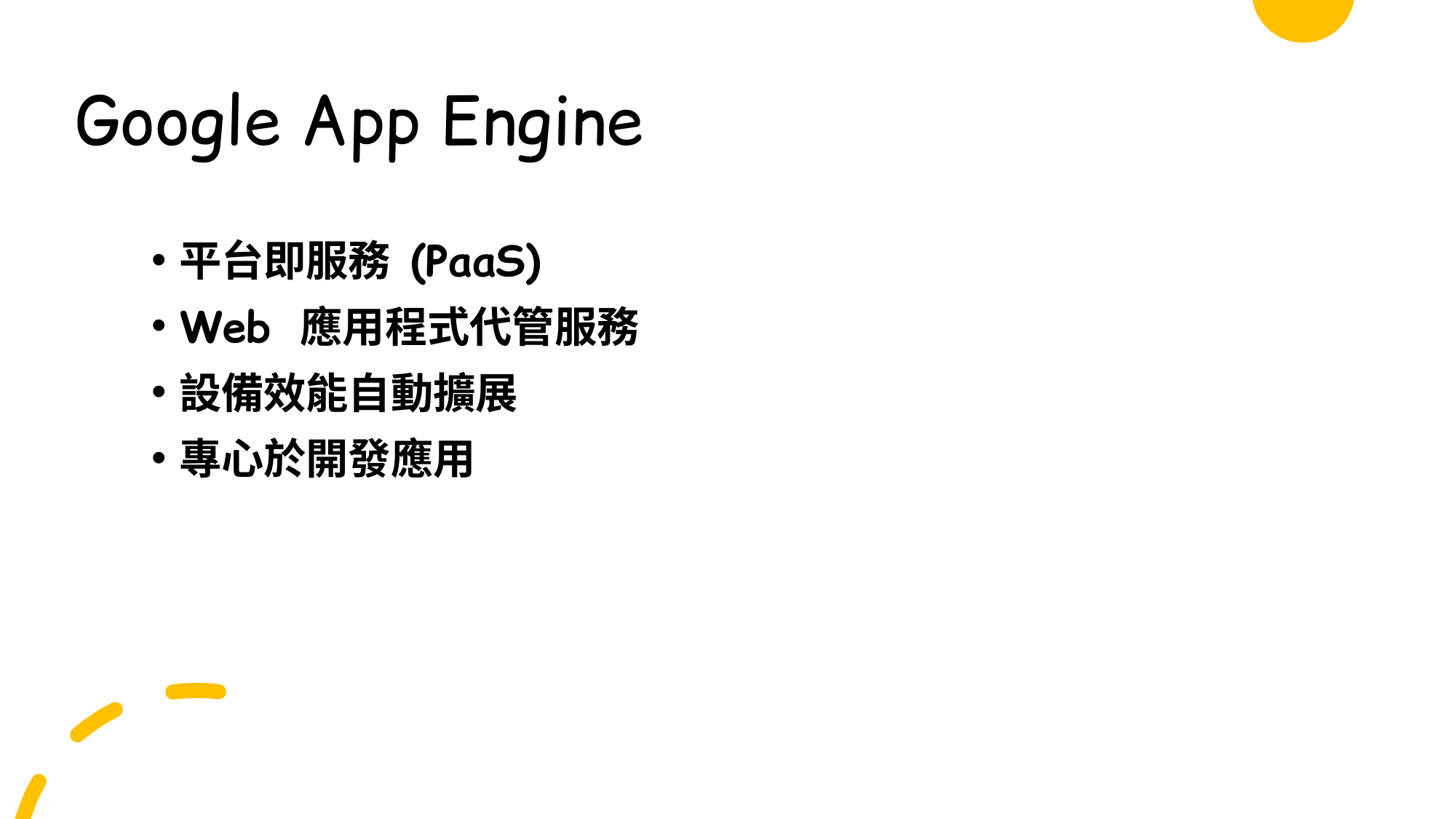

# Google App Engine
平台即服務 (PaaS)
Web 應用程式代管服務
設備效能自動擴展
專心於開發應用